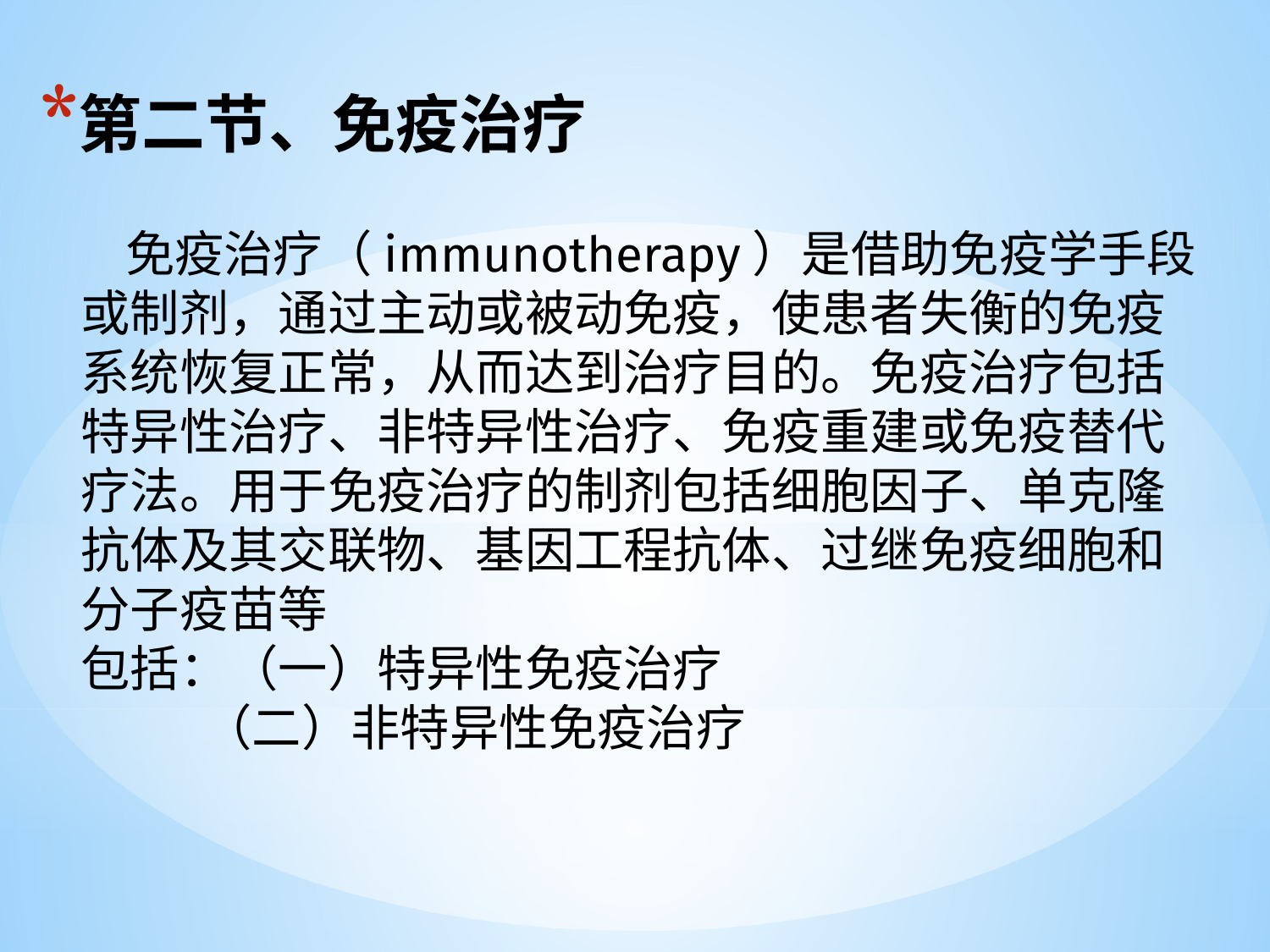

# 第二节、免疫治疗
    免疫治疗（immunotherapy）是借助免疫学手段或制剂，通过主动或被动免疫，使患者失衡的免疫系统恢复正常，从而达到治疗目的。免疫治疗包括特异性治疗、非特异性治疗、免疫重建或免疫替代疗法。用于免疫治疗的制剂包括细胞因子、单克隆抗体及其交联物、基因工程抗体、过继免疫细胞和分子疫苗等
包括：（一）特异性免疫治疗
          （二）非特异性免疫治疗